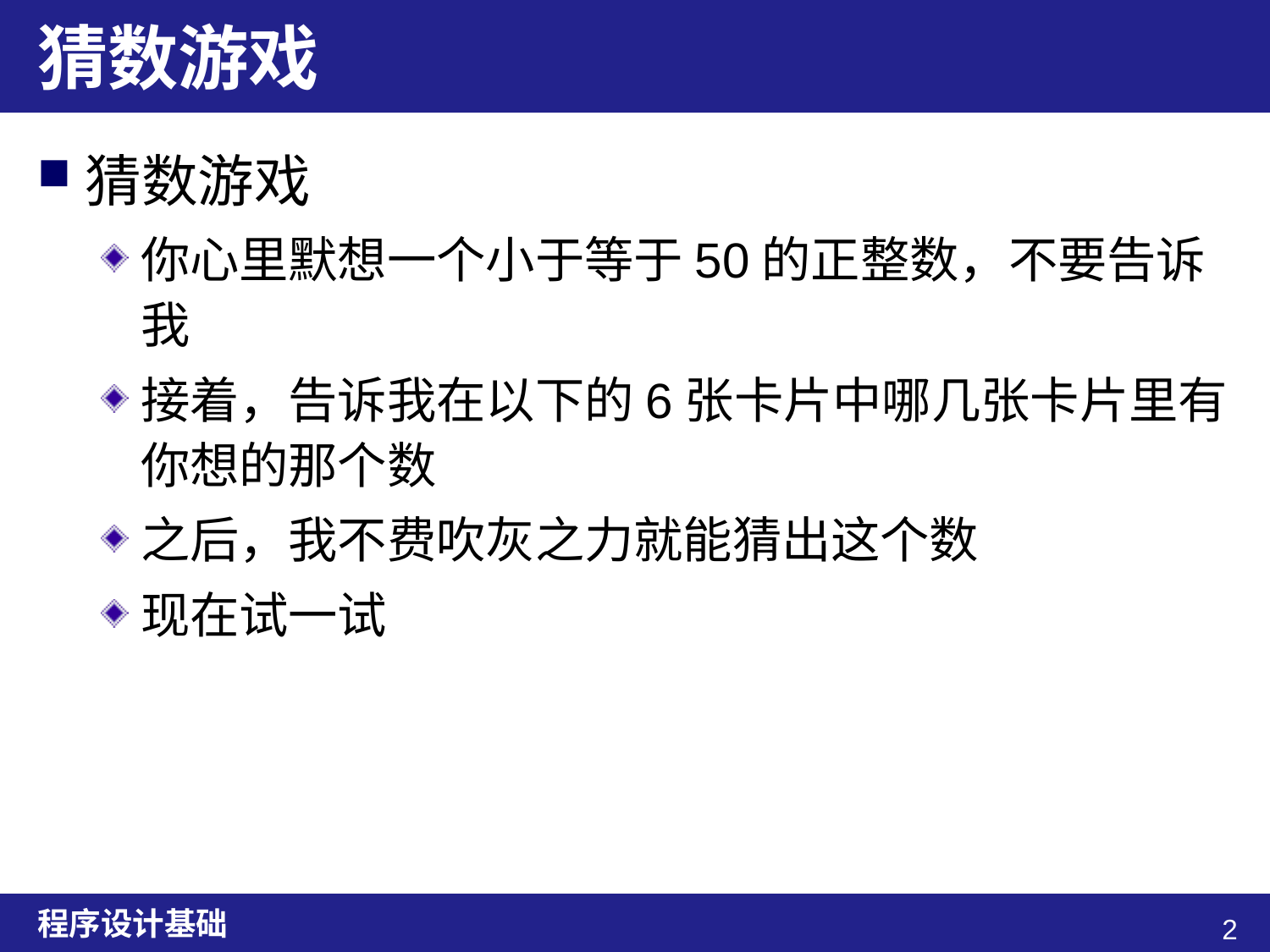

# 猜数游戏
猜数游戏
你心里默想一个小于等于50的正整数，不要告诉我
接着，告诉我在以下的6张卡片中哪几张卡片里有你想的那个数
之后，我不费吹灰之力就能猜出这个数
现在试一试